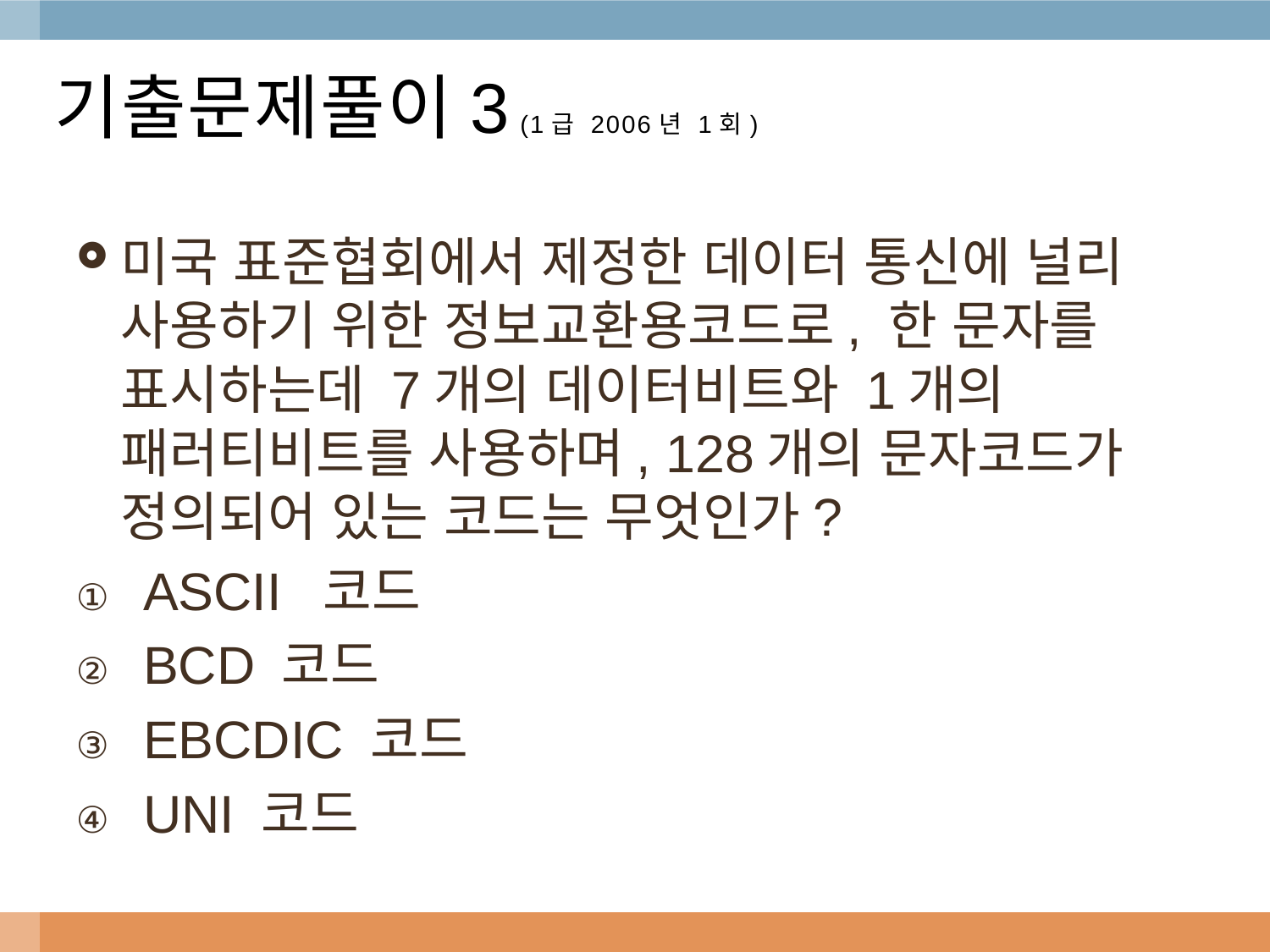

# 기출문제풀이3 (1급 2006년 1회)
미국 표준협회에서 제정한 데이터 통신에 널리 사용하기 위한 정보교환용코드로, 한 문자를 표시하는데 7개의 데이터비트와 1개의 패러티비트를 사용하며, 128개의 문자코드가 정의되어 있는 코드는 무엇인가?
ASCII  코드
BCD 코드
EBCDIC 코드
UNI 코드